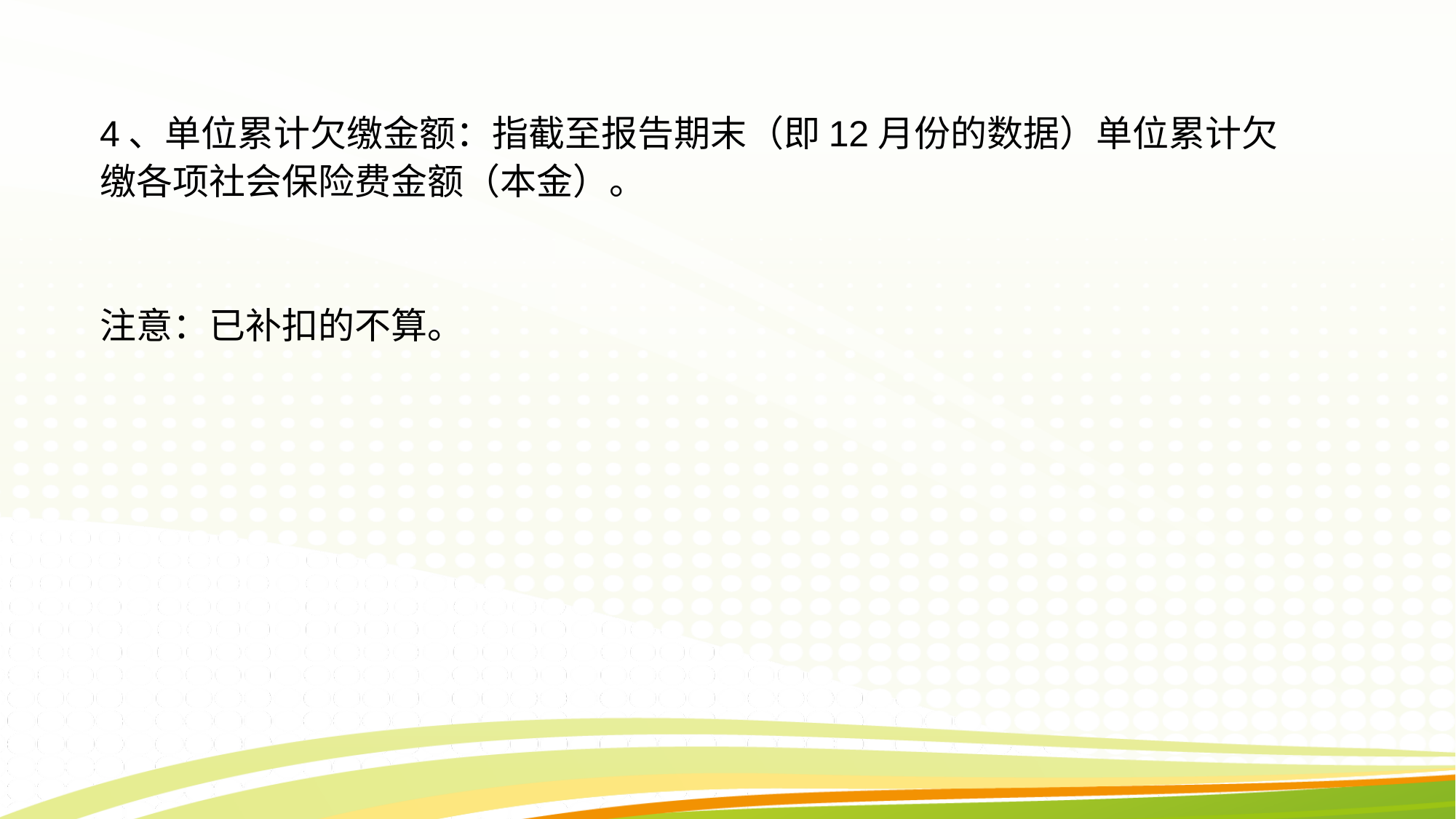

4、单位累计欠缴金额：指截至报告期末（即12月份的数据）单位累计欠缴各项社会保险费金额（本金）。

注意：已补扣的不算。